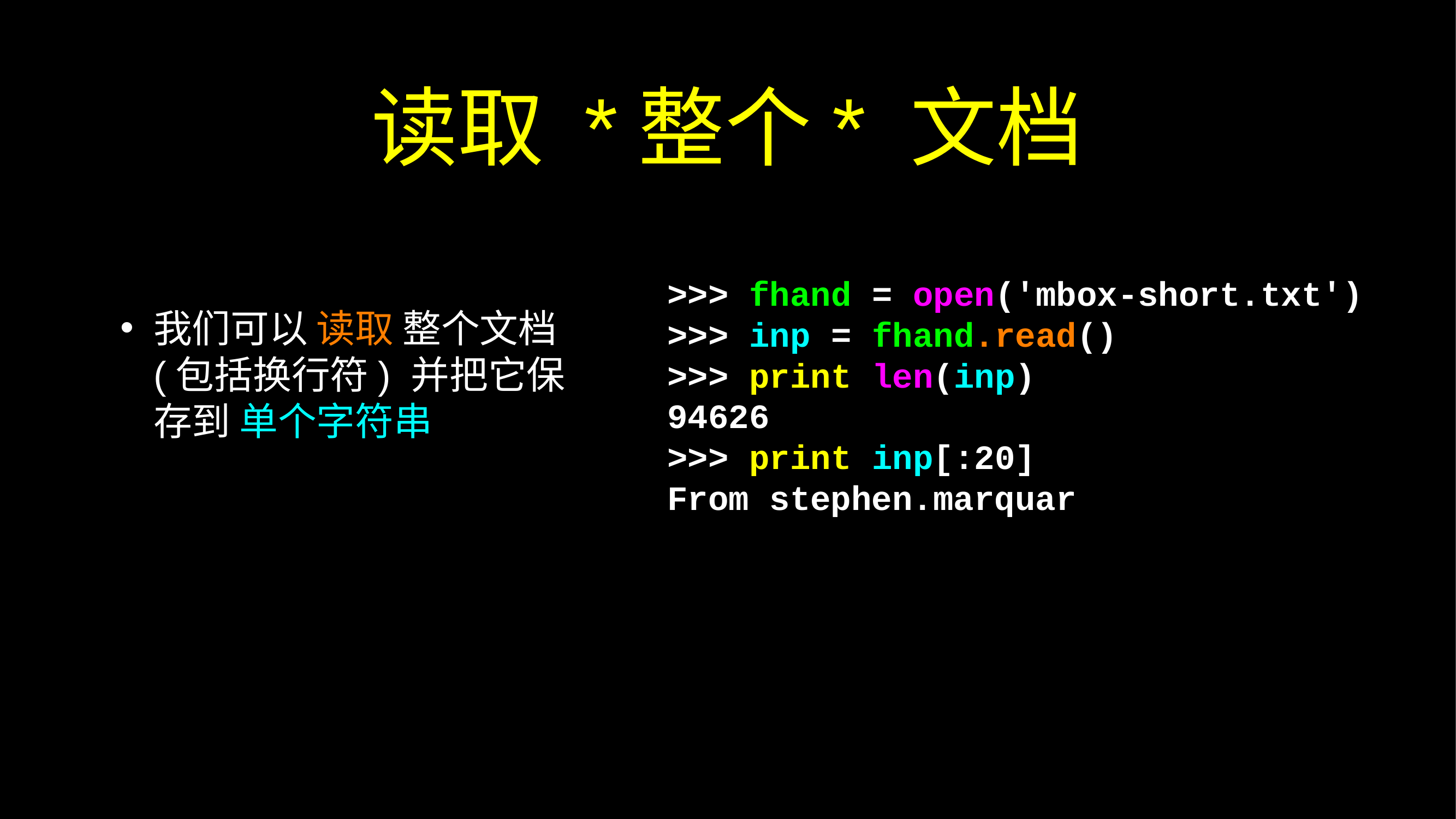

# 读取 *整个* 文档
>>> fhand = open('mbox-short.txt')
>>> inp = fhand.read()
>>> print len(inp)
94626
>>> print inp[:20]
From stephen.marquar
我们可以 读取 整个文档 (包括换行符) 并把它保存到 单个字符串